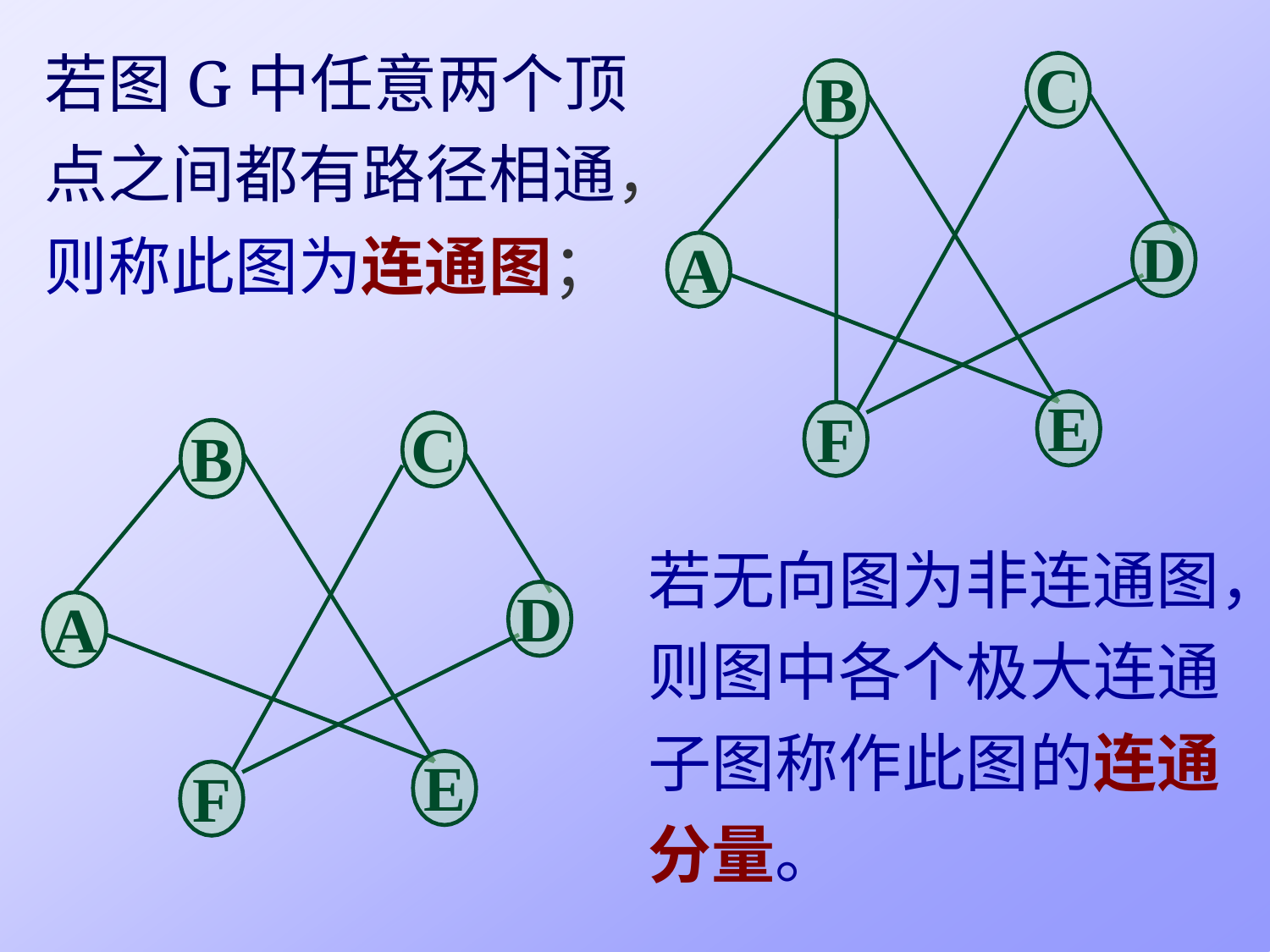

若图G中任意两个顶
点之间都有路径相通，
C

B

D

则称此图为连通图；
A

E

F

C

B

若无向图为非连通图，
D

A

则图中各个极大连通 子图称作此图的连通 分量。

E

F